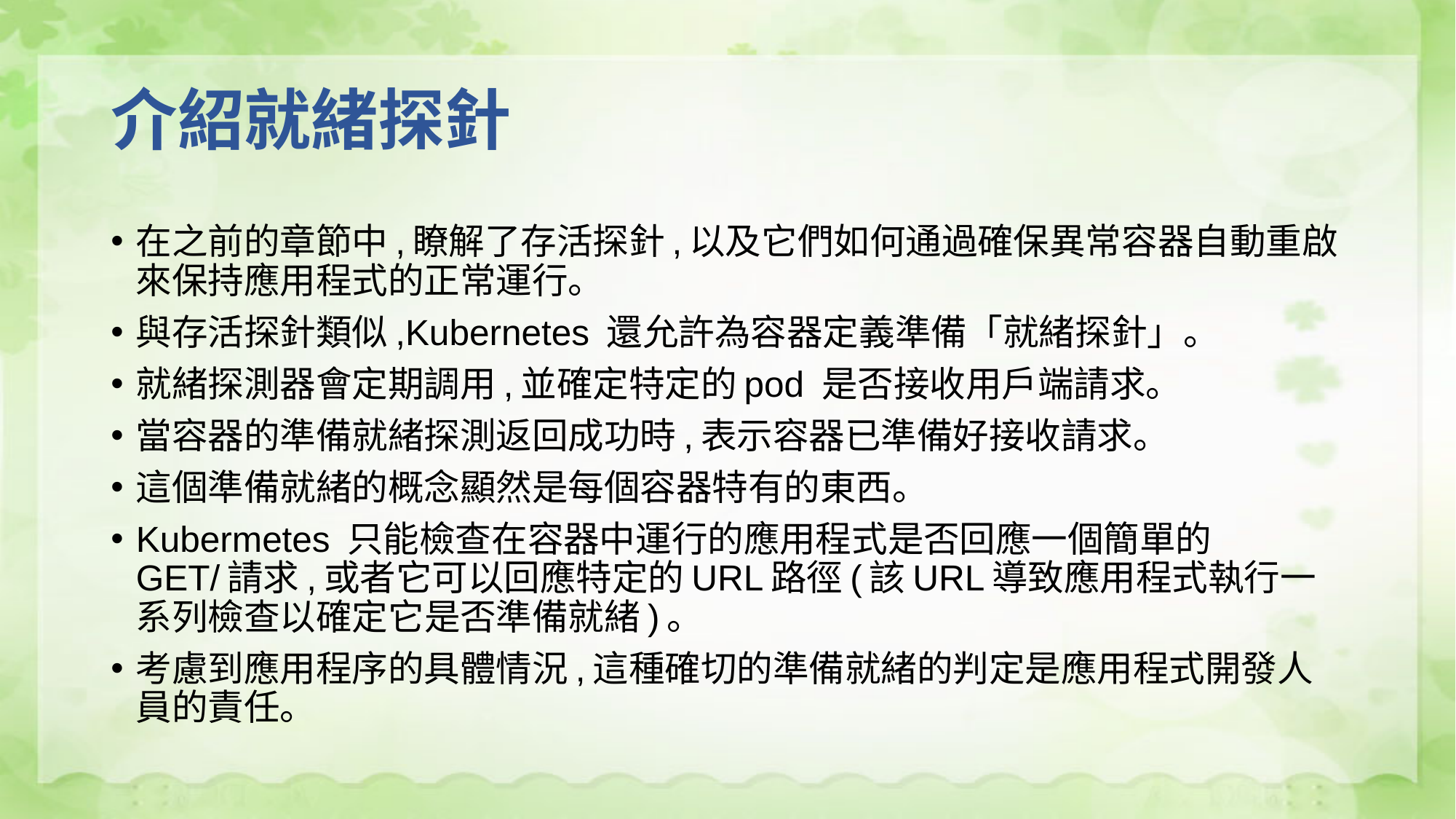

# 介紹就緒探針
在之前的章節中,瞭解了存活探針,以及它們如何通過確保異常容器自動重啟 來保持應用程式的正常運行。
與存活探針類似,Kubernetes 還允許為容器定義準備「就緒探針」。
就緒探測器會定期調用,並確定特定的pod 是否接收用戶端請求。
當容器的準備就緒探測返回成功時,表示容器已準備好接收請求。
這個準備就緒的概念顯然是每個容器特有的東西。
Kubermetes 只能檢查在容器中運行的應用程式是否回應一個簡單的 GET/請求,或者它可以回應特定的URL路徑(該URL導致應用程式執行一系列檢查以確定它是否準備就緒)。
考慮到應用程序的具體情況,這種確切的準備就緒的判定是應用程式開發人員的責任。